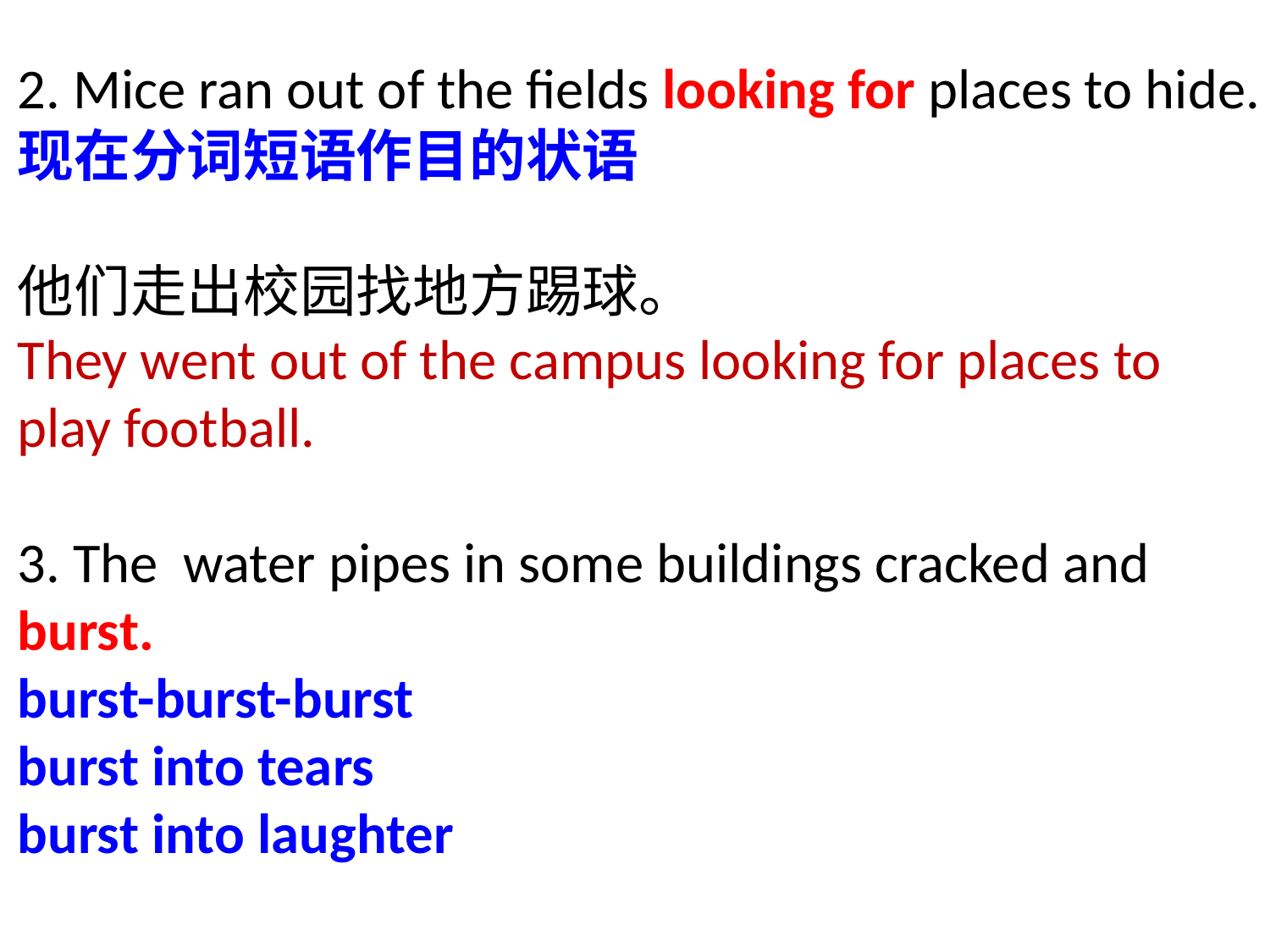

2. Mice ran out of the fields looking for places to hide.
现在分词短语作目的状语

他们走出校园找地方踢球。
They went out of the campus looking for places to
play football.

3. The  water pipes in some buildings cracked and burst.
burst-burst-burst
burst into tears
burst into laughter